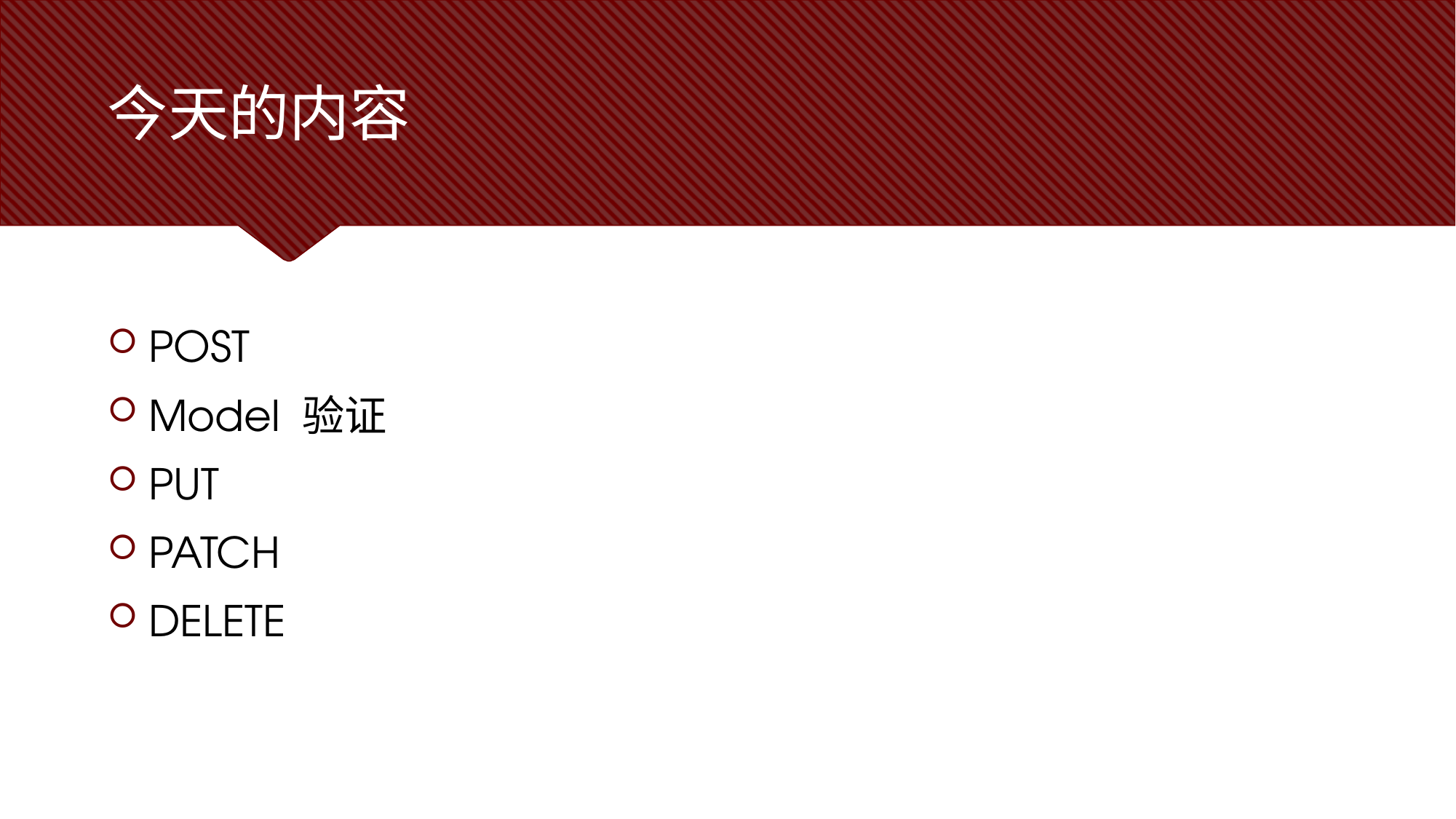

# 今天的内容
POST
Model 验证
PUT
PATCH
DELETE